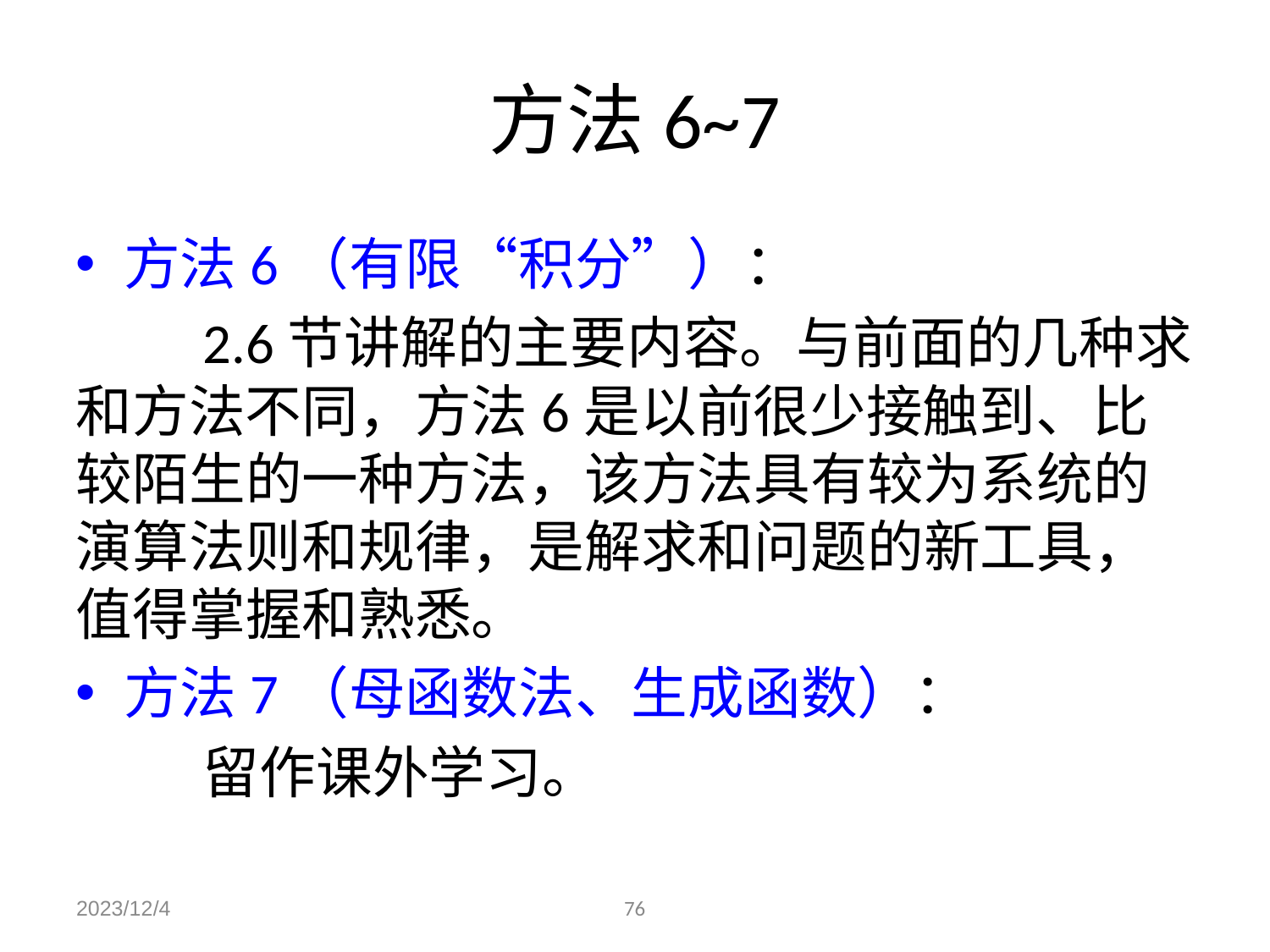

# 方法6~7
方法6（有限“积分”）：
	2.6节讲解的主要内容。与前面的几种求和方法不同，方法6是以前很少接触到、比较陌生的一种方法，该方法具有较为系统的演算法则和规律，是解求和问题的新工具，值得掌握和熟悉。
方法7（母函数法、生成函数）：
	留作课外学习。
2023/12/4
76